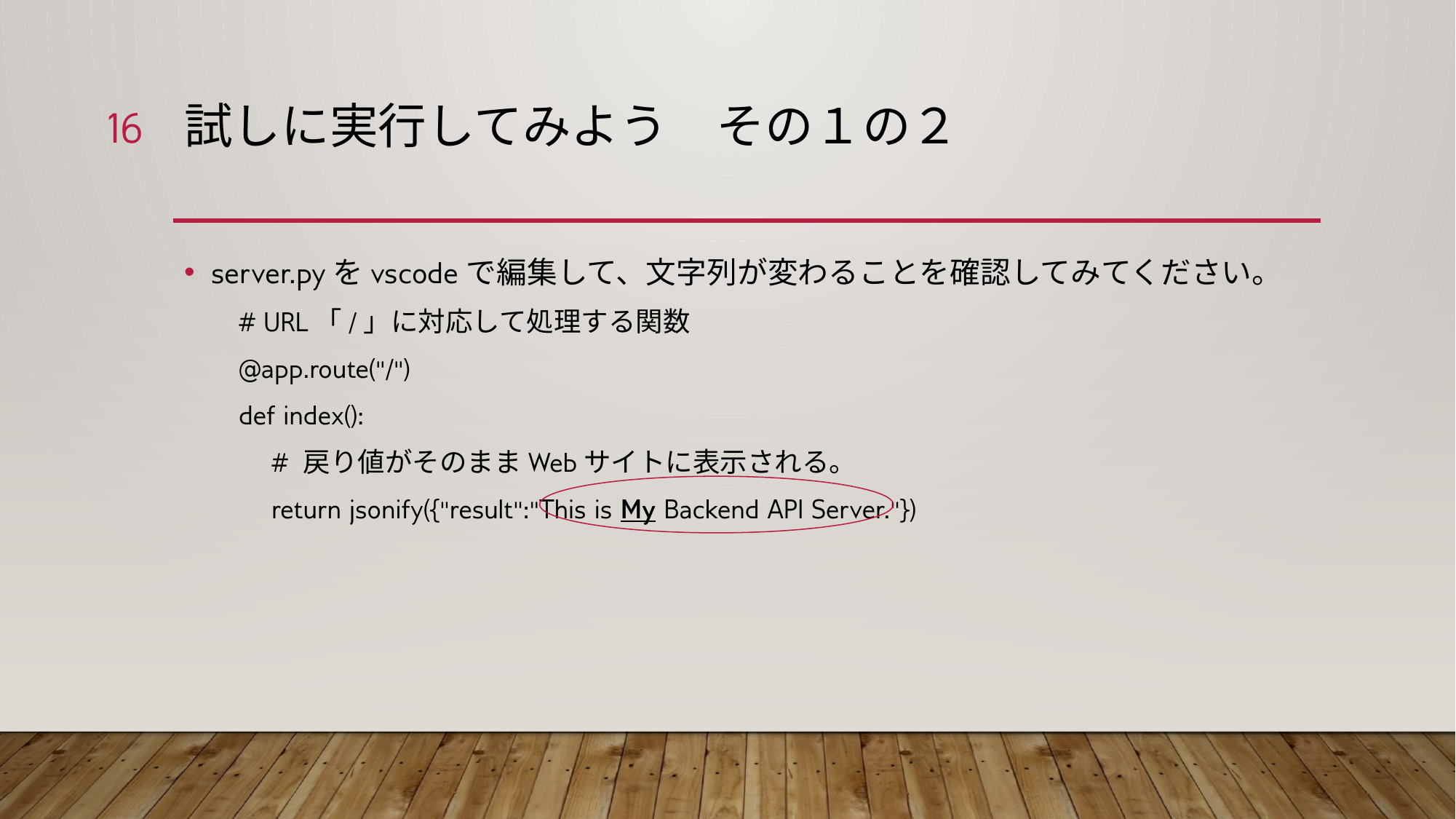

16
# 試しに実行してみよう　その１の２
server.pyをvscodeで編集して、文字列が変わることを確認してみてください。
# URL「/」に対応して処理する関数
@app.route("/")
def index():
    # 戻り値がそのままWebサイトに表示される。
    return jsonify({"result":"This is My Backend API Server."})